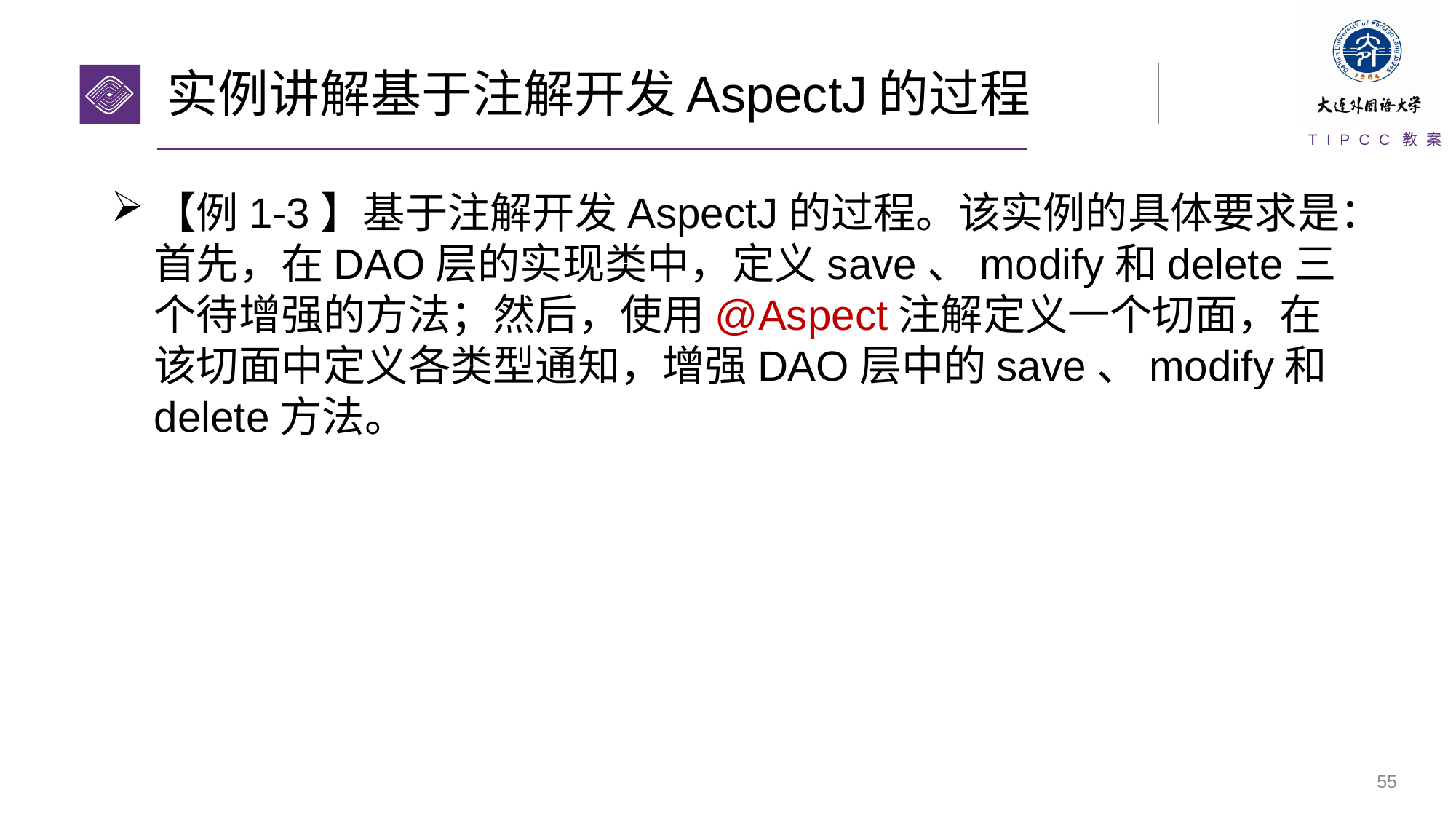

# 实例讲解基于注解开发AspectJ的过程
【例1-3】基于注解开发AspectJ的过程。该实例的具体要求是：首先，在DAO层的实现类中，定义save、modify和delete三个待增强的方法；然后，使用@Aspect注解定义一个切面，在该切面中定义各类型通知，增强DAO层中的save、modify和delete方法。
55